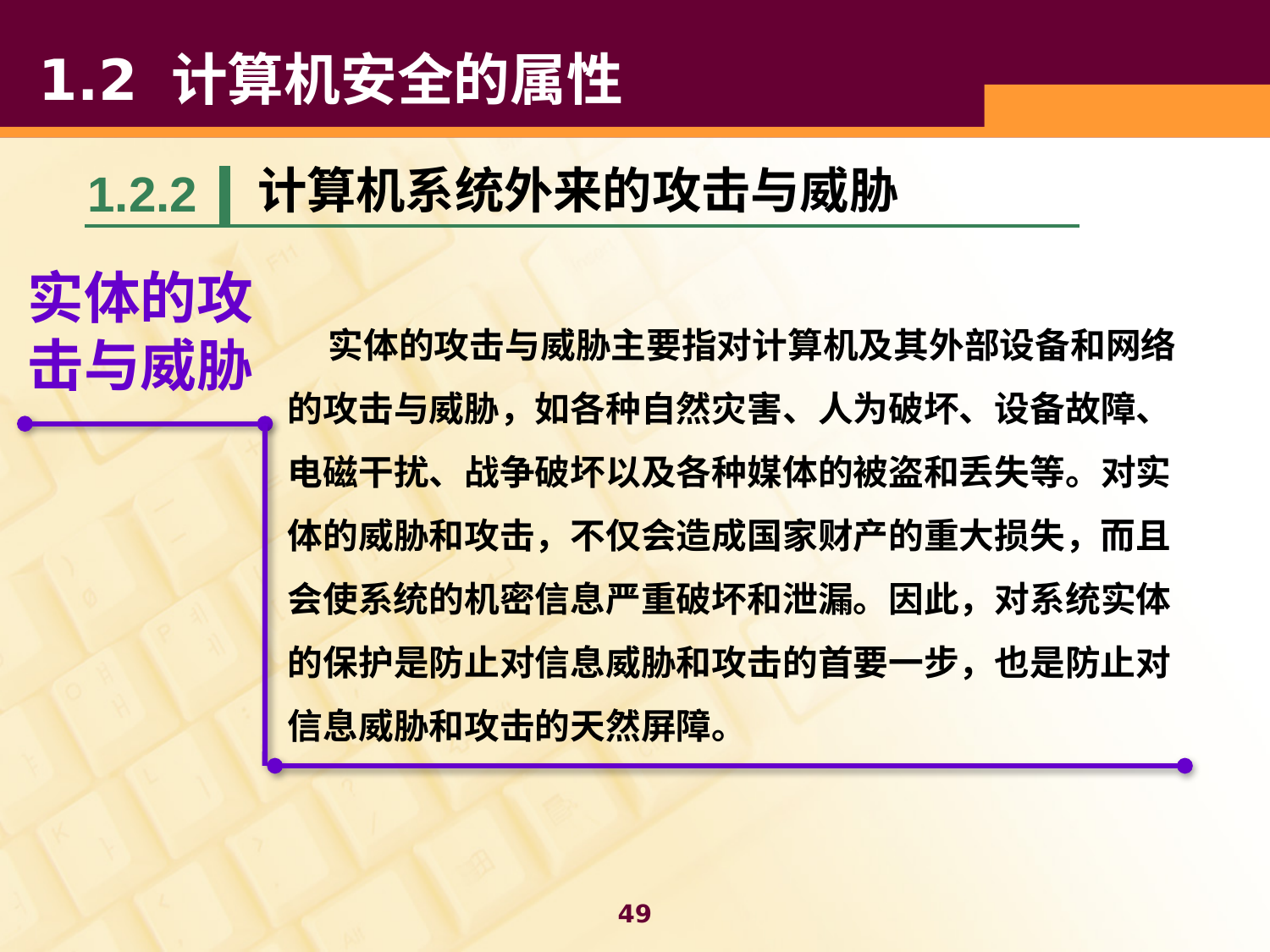

# 1.2 计算机安全的属性

计算机系统外来的攻击与威胁
1.2.2
实体的攻击与威胁
    实体的攻击与威胁主要指对计算机及其外部设备和网络的攻击与威胁，如各种自然灾害、人为破坏、设备故障、电磁干扰、战争破坏以及各种媒体的被盗和丢失等。对实体的威胁和攻击，不仅会造成国家财产的重大损失，而且会使系统的机密信息严重破坏和泄漏。因此，对系统实体的保护是防止对信息威胁和攻击的首要一步，也是防止对信息威胁和攻击的天然屏障。